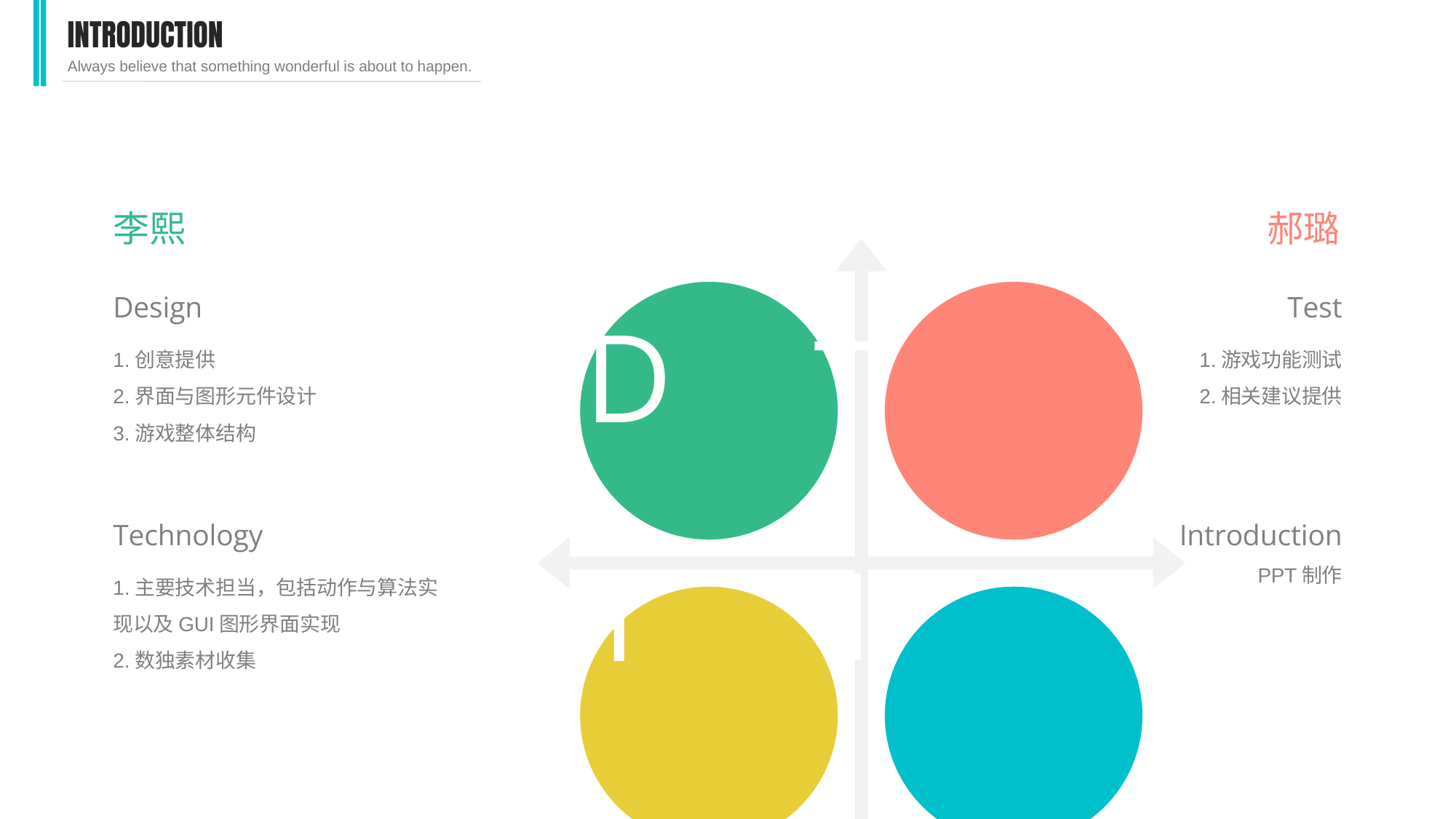

INTRODUCTION
Always believe that something wonderful is about to happen.

李熙
郝璐

D
T
I
T
Design
1.创意提供
2.界面与图形元件设计
3.游戏整体结构
Test
1.游戏功能测试
2.相关建议提供
Technology
1.主要技术担当，包括动作与算法实现以及GUI图形界面实现
2.数独素材收集
Introduction
PPT制作